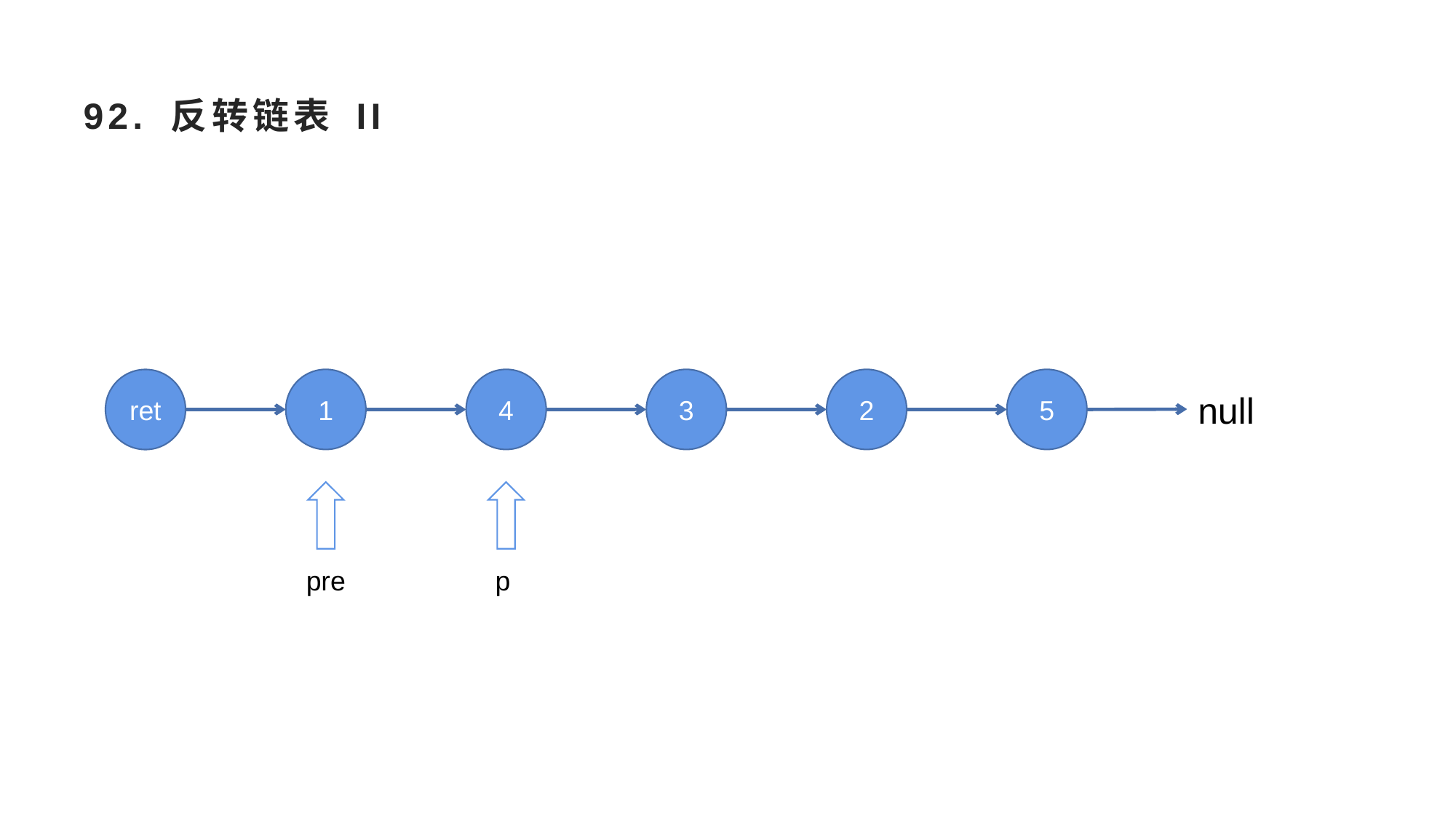

# 92. 反转链表 II
1
4
3
2
5
ret
null

pre

p